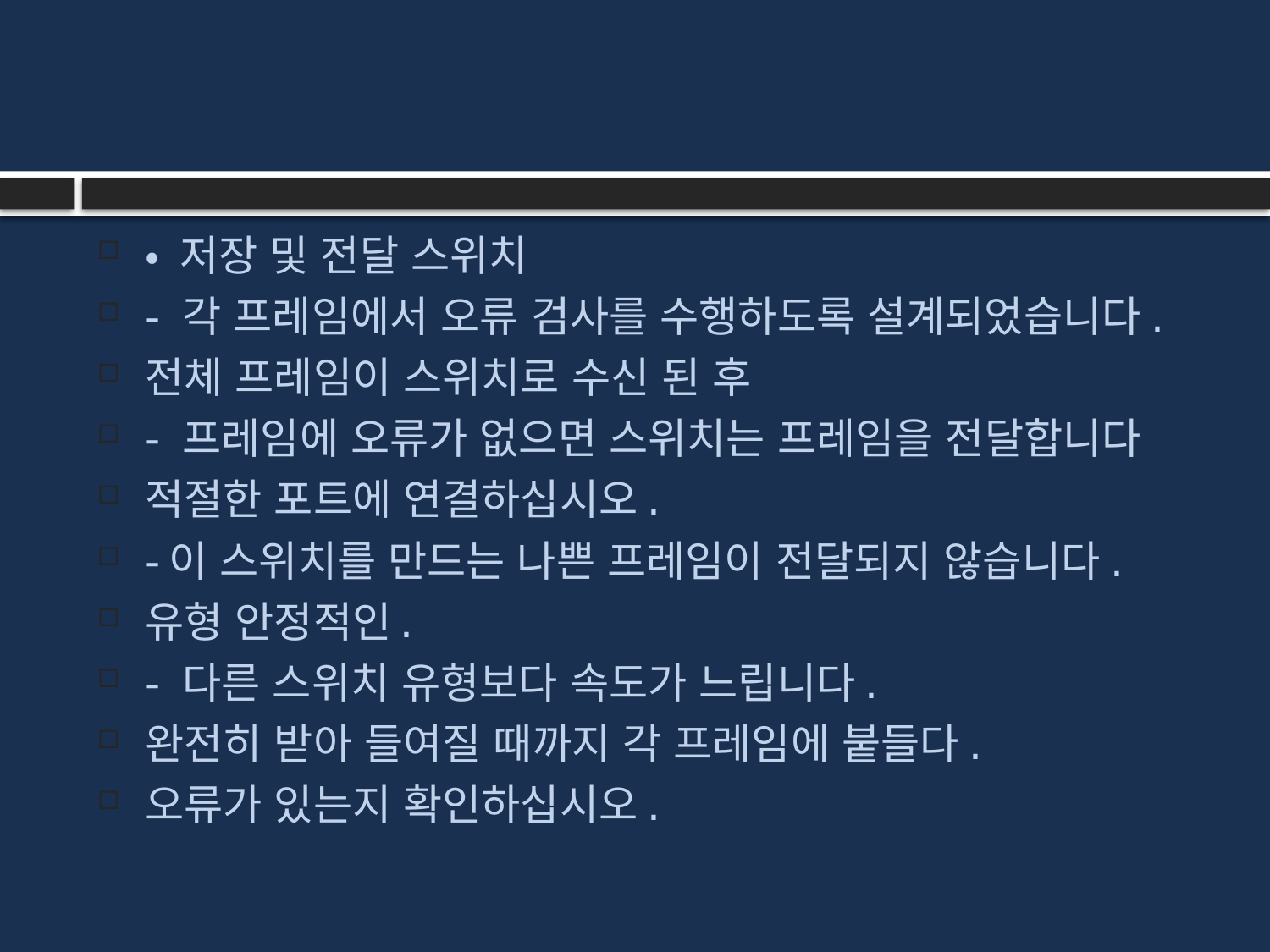

#
• 저장 및 전달 스위치
- 각 프레임에서 오류 검사를 수행하도록 설계되었습니다.
전체 프레임이 스위치로 수신 된 후
- 프레임에 오류가 없으면 스위치는 프레임을 전달합니다
적절한 포트에 연결하십시오.
-이 스위치를 만드는 나쁜 프레임이 전달되지 않습니다.
유형 안정적인.
- 다른 스위치 유형보다 속도가 느립니다.
완전히 받아 들여질 때까지 각 프레임에 붙들다.
오류가 있는지 확인하십시오.